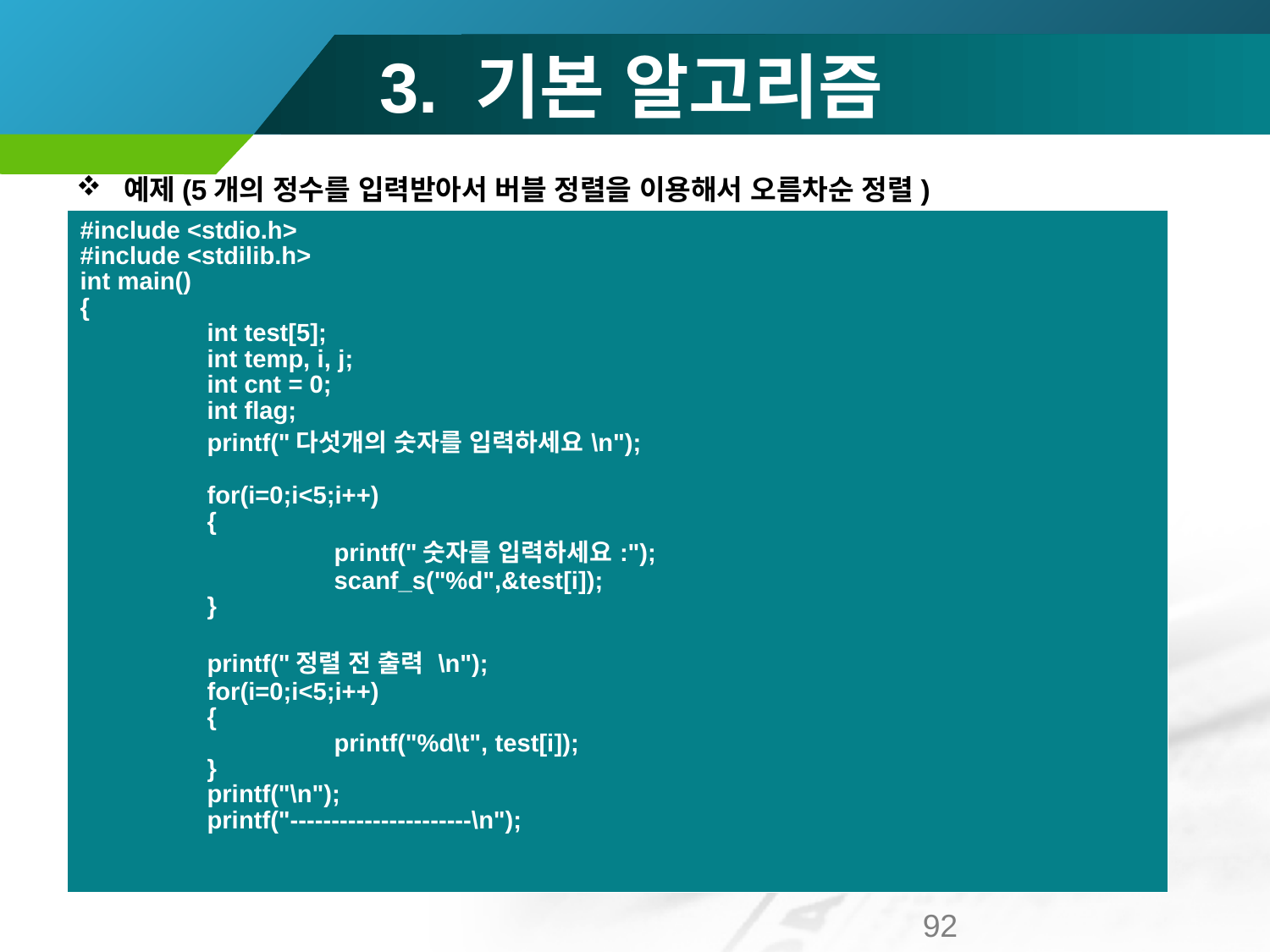

# 3. 기본 알고리즘
예제(5개의 정수를 입력받아서 버블 정렬을 이용해서 오름차순 정렬)
| #include <stdio.h> #include <stdilib.h> int main() { int test[5]; int temp, i, j; int cnt = 0; int flag; printf("다섯개의 숫자를 입력하세요\n"); for(i=0;i<5;i++) { printf("숫자를 입력하세요:"); scanf\_s("%d",&test[i]); } printf("정렬 전 출력 \n"); for(i=0;i<5;i++) { printf("%d\t", test[i]); } printf("\n"); printf("----------------------\n"); |
| --- |
92